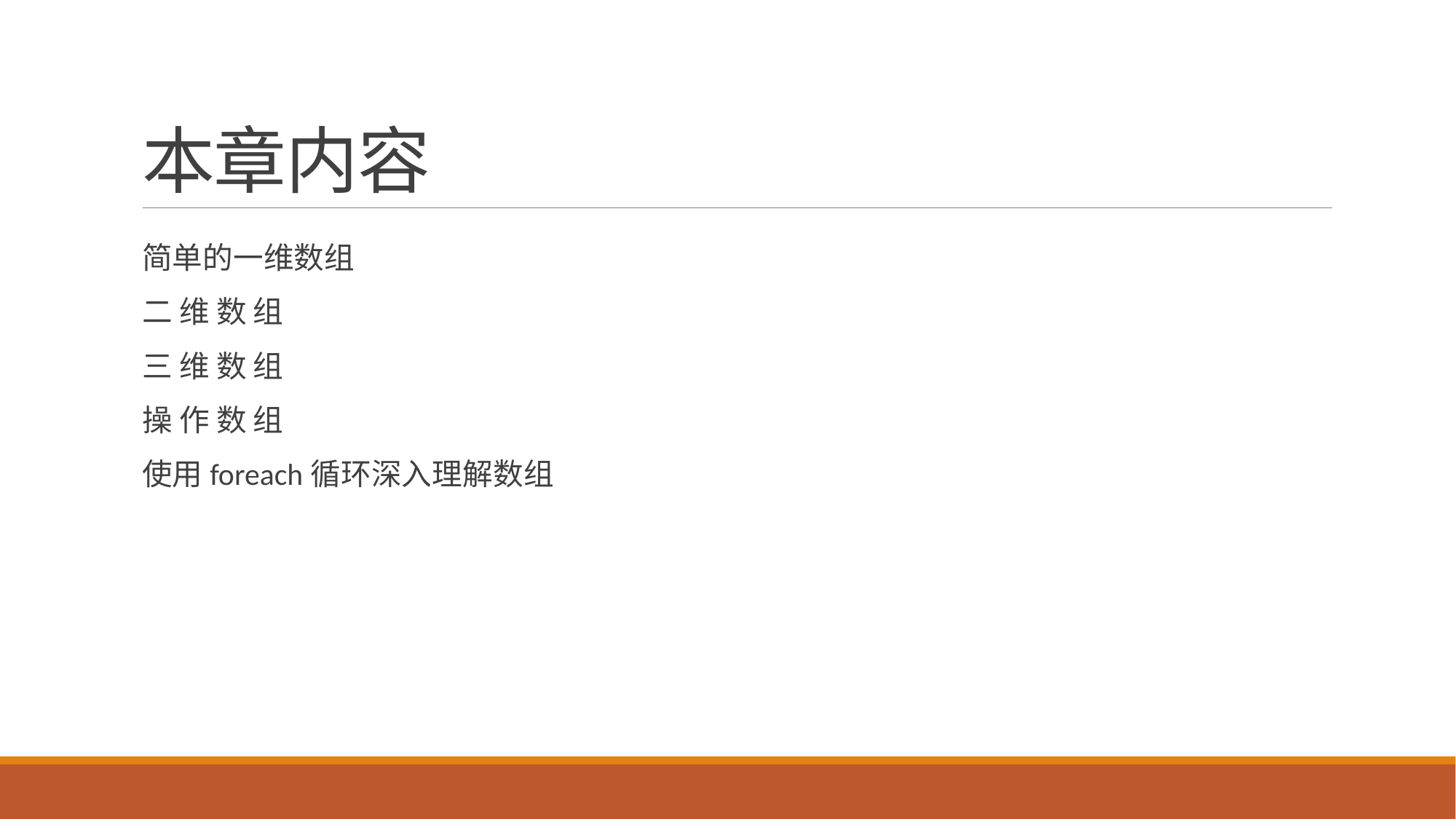

# 本章内容
简单的一维数组
二 维 数 组
三 维 数 组
操 作 数 组
使用foreach循环深入理解数组